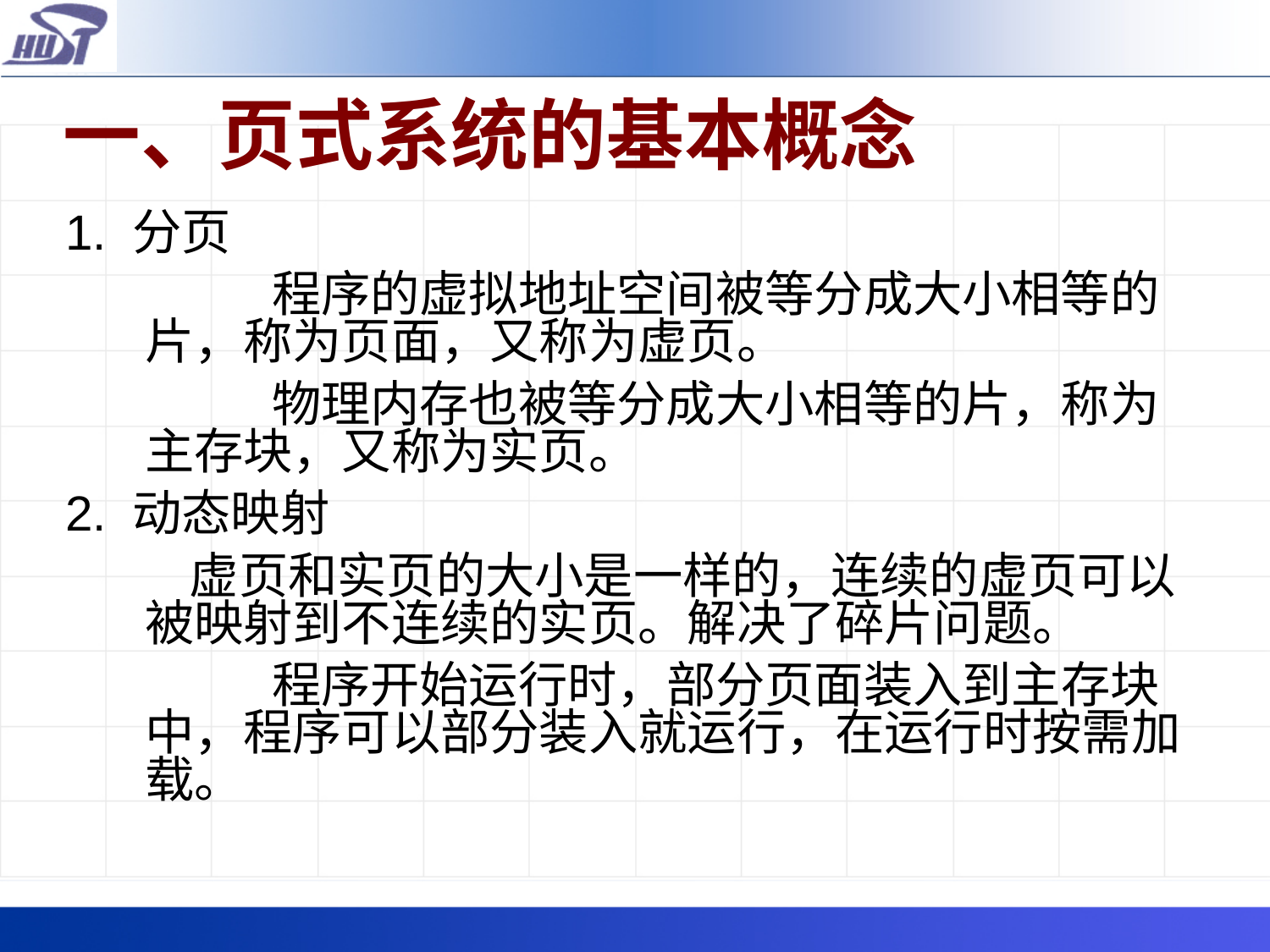

# 一、页式系统的基本概念
1. 分页
		程序的虚拟地址空间被等分成大小相等的片，称为页面，又称为虚页。
		物理内存也被等分成大小相等的片，称为主存块，又称为实页。
2. 动态映射
	   虚页和实页的大小是一样的，连续的虚页可以被映射到不连续的实页。解决了碎片问题。
 		程序开始运行时，部分页面装入到主存块中，程序可以部分装入就运行，在运行时按需加载。